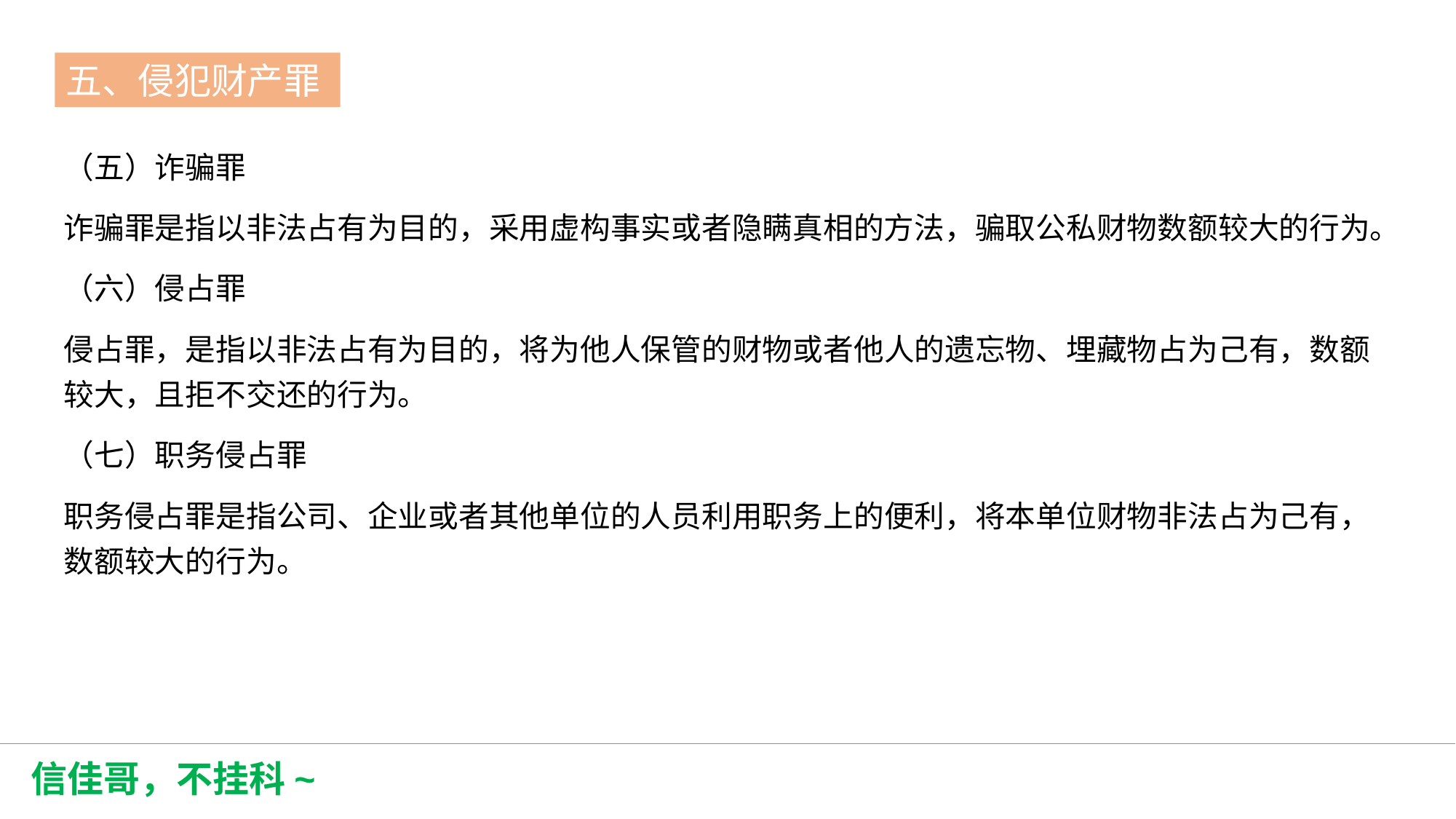

五、侵犯财产罪
第一节
（五）诈骗罪
诈骗罪是指以非法占有为目的，采用虚构事实或者隐瞒真相的方法，骗取公私财物数额较大的行为。
（六）侵占罪
侵占罪，是指以非法占有为目的，将为他人保管的财物或者他人的遗忘物、埋藏物占为己有，数额较大，且拒不交还的行为。
（七）职务侵占罪
职务侵占罪是指公司、企业或者其他单位的人员利用职务上的便利，将本单位财物非法占为己有，数额较大的行为。